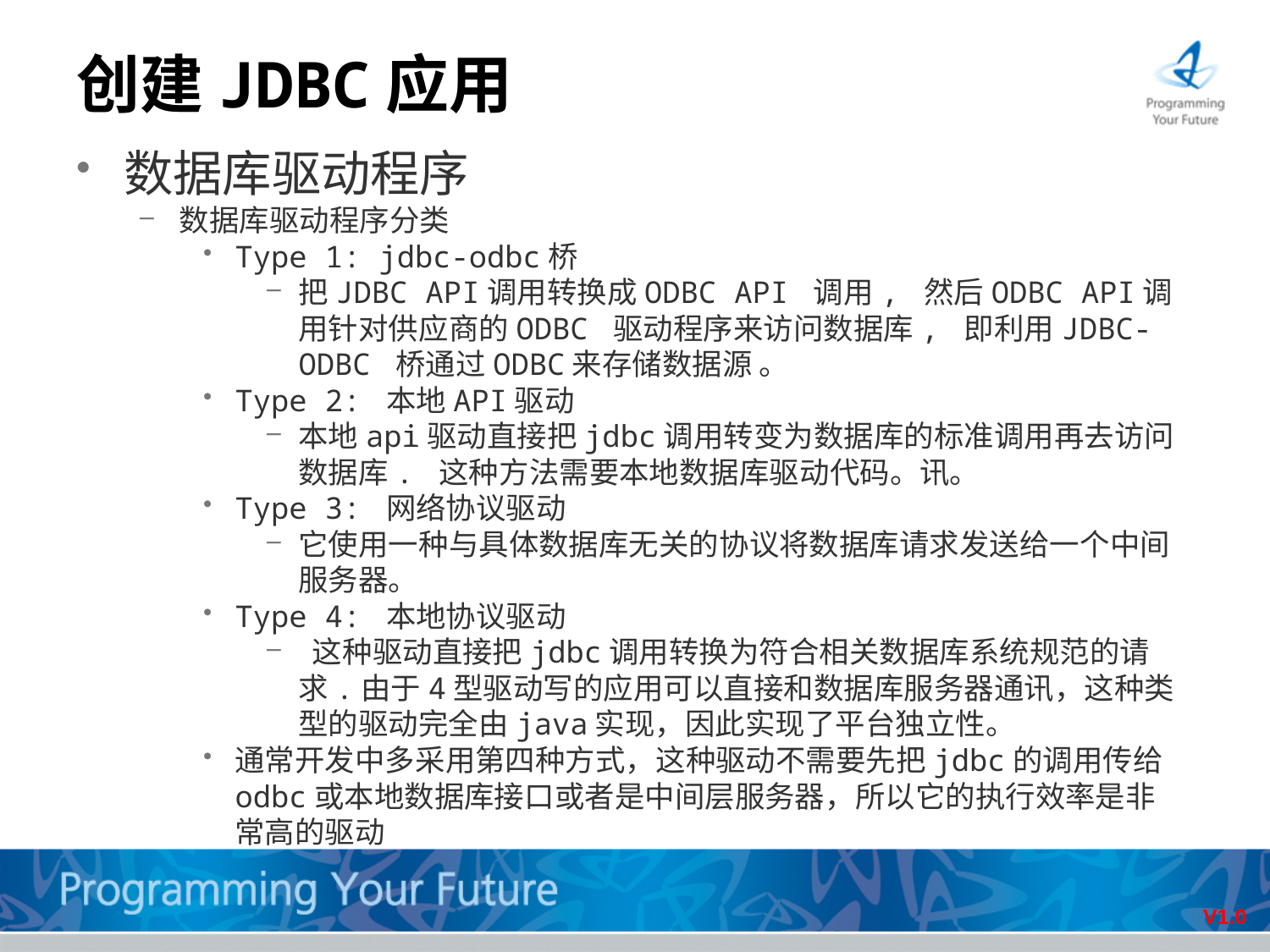

# 创建JDBC应用
数据库驱动程序
数据库驱动程序分类
Type 1: jdbc-odbc桥
把JDBC API调用转换成ODBC API 调用, 然后ODBC API调用针对供应商的ODBC 驱动程序来访问数据库, 即利用JDBC- ODBC 桥通过ODBC来存储数据源 。
Type 2: 本地API驱动
本地api驱动直接把jdbc调用转变为数据库的标准调用再去访问数据库. 这种方法需要本地数据库驱动代码。讯。
Type 3: 网络协议驱动
它使用一种与具体数据库无关的协议将数据库请求发送给一个中间服务器。
Type 4: 本地协议驱动
 这种驱动直接把jdbc调用转换为符合相关数据库系统规范的请求.由于4型驱动写的应用可以直接和数据库服务器通讯，这种类型的驱动完全由java实现，因此实现了平台独立性。
通常开发中多采用第四种方式，这种驱动不需要先把jdbc的调用传给odbc或本地数据库接口或者是中间层服务器，所以它的执行效率是非常高的驱动